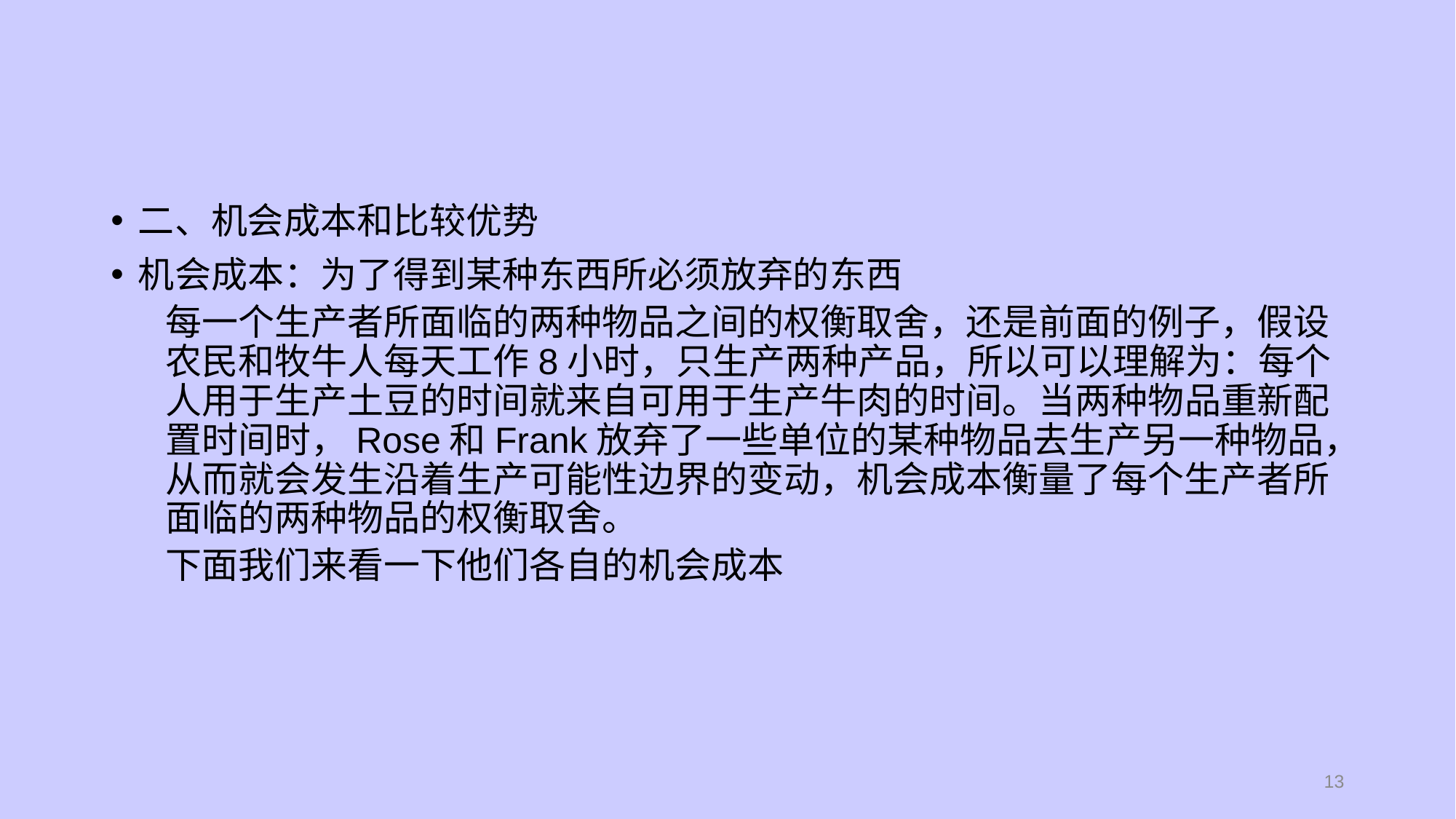

#
二、机会成本和比较优势
机会成本：为了得到某种东西所必须放弃的东西
每一个生产者所面临的两种物品之间的权衡取舍，还是前面的例子，假设农民和牧牛人每天工作8小时，只生产两种产品，所以可以理解为：每个人用于生产土豆的时间就来自可用于生产牛肉的时间。当两种物品重新配置时间时，Rose和Frank放弃了一些单位的某种物品去生产另一种物品，从而就会发生沿着生产可能性边界的变动，机会成本衡量了每个生产者所面临的两种物品的权衡取舍。
下面我们来看一下他们各自的机会成本

13